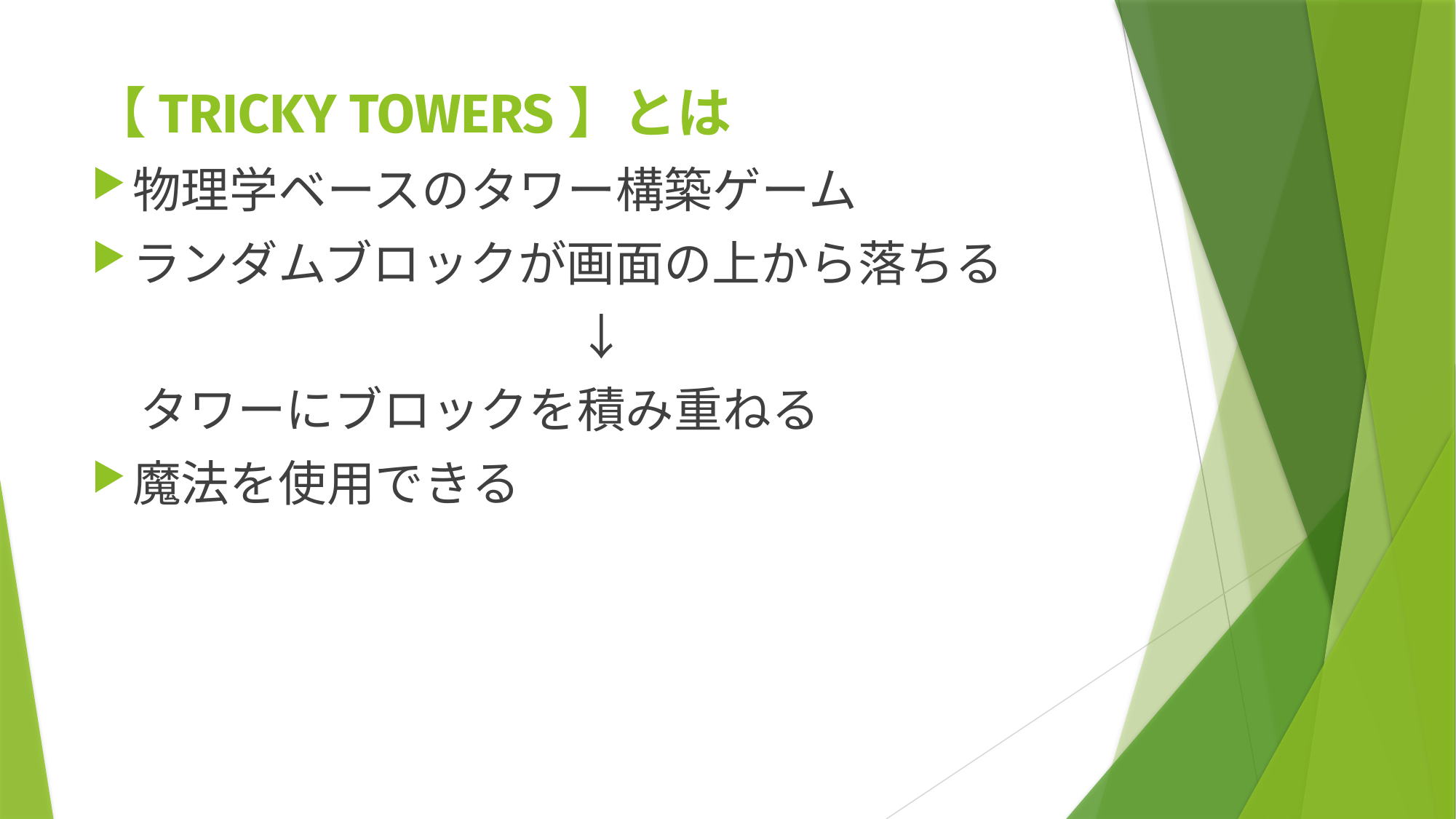

# 【TRICKY TOWERS】とは
物理学ベースのタワー構築ゲーム
ランダムブロックが画面の上から落ちる
　　　　　　　　　　↓
　タワーにブロックを積み重ねる
魔法を使用できる